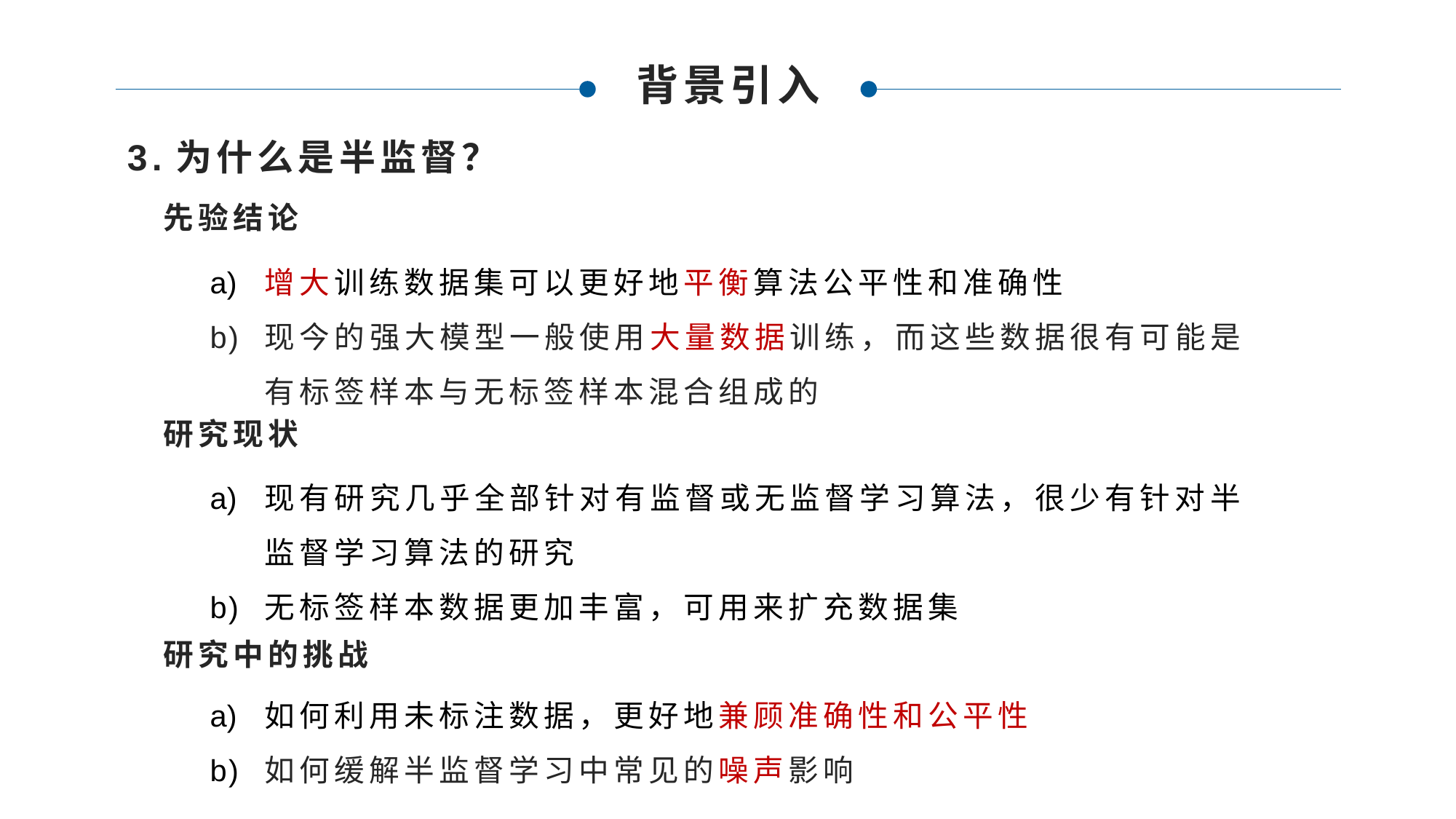

背景引入

3.为什么是半监督？
先验结论
增大训练数据集可以更好地平衡算法公平性和准确性
现今的强大模型一般使用大量数据训练，而这些数据很有可能是有标签样本与无标签样本混合组成的
研究现状
现有研究几乎全部针对有监督或无监督学习算法，很少有针对半监督学习算法的研究
无标签样本数据更加丰富，可用来扩充数据集
研究中的挑战
如何利用未标注数据，更好地兼顾准确性和公平性
如何缓解半监督学习中常见的噪声影响